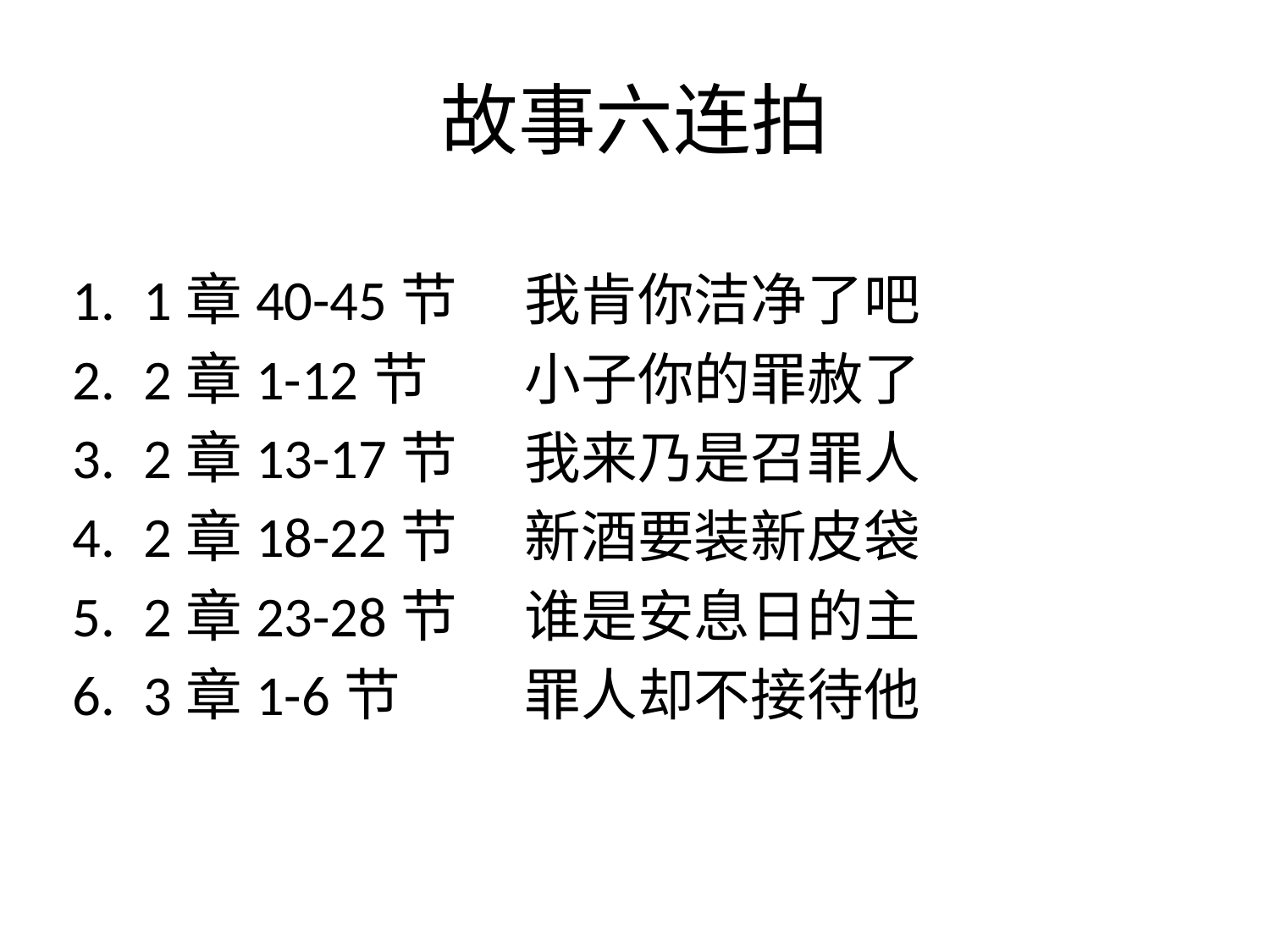

# 故事六连拍
1章40-45节	我肯你洁净了吧
2章1-12节	小子你的罪赦了
2章13-17节	我来乃是召罪人
2章18-22节	新酒要装新皮袋
2章23-28节	谁是安息日的主
3章1-6节	罪人却不接待他